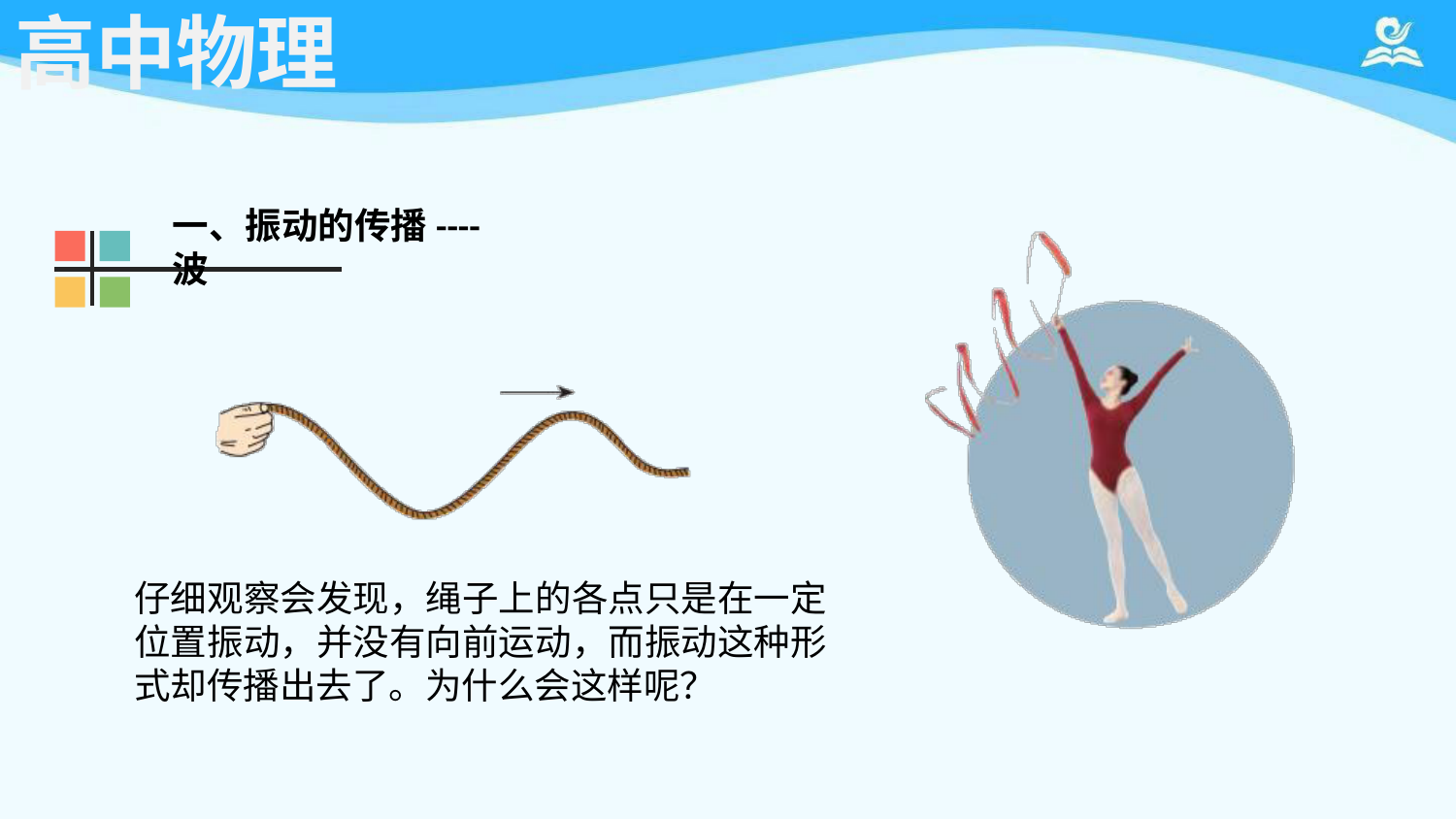

# 高中物理
一、振动的传播----波

仔细观察会发现，绳子上的各点只是在一定 位置振动，并没有向前运动，而振动这种形 式却传播出去了。为什么会这样呢？